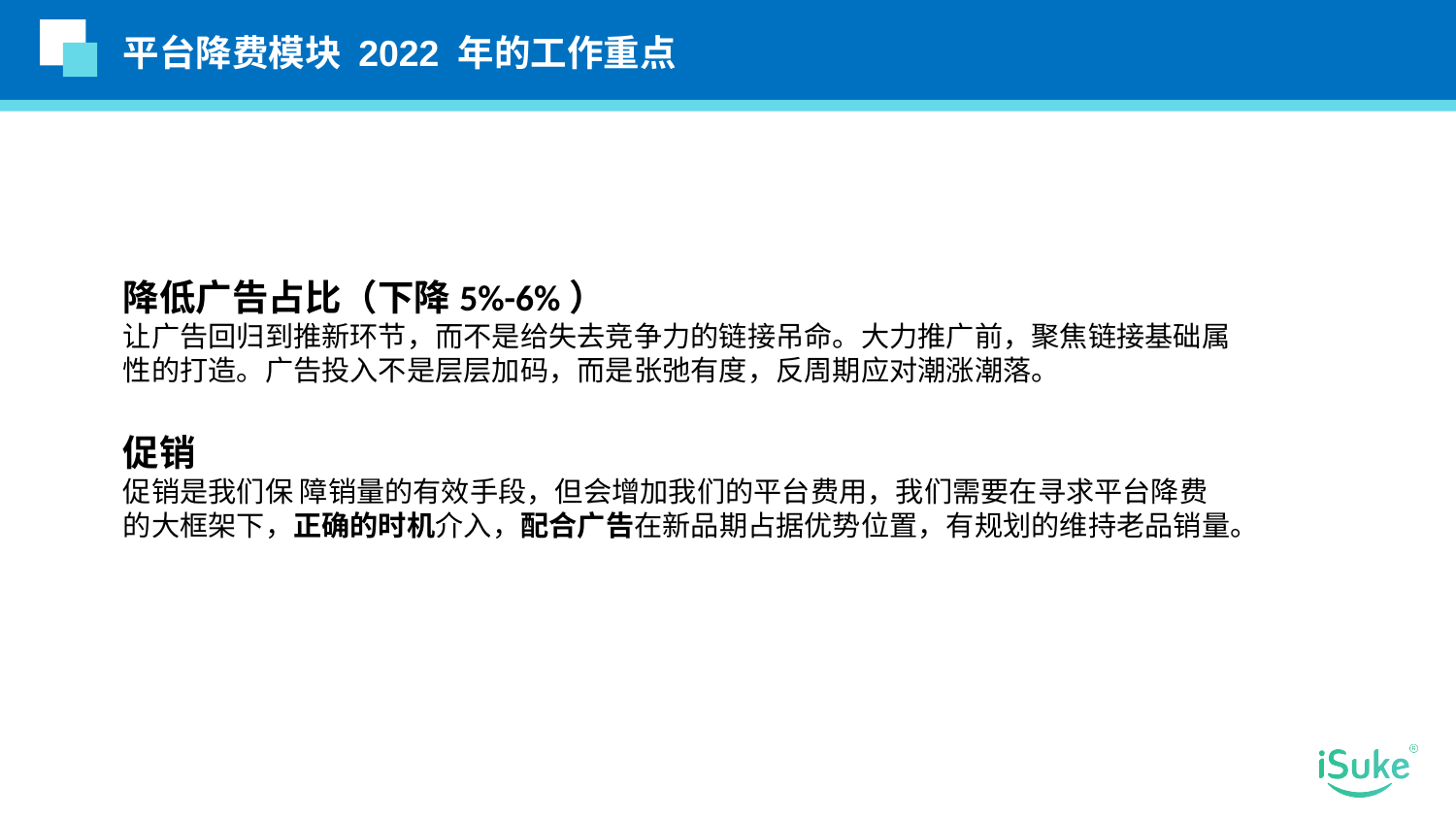

平台降费模块 2022 年的工作重点

降低广告占比（下降5%-6%）
让广告回归到推新环节，而不是给失去竞争力的链接吊命。大力推广前，聚焦链接基础属性的打造。广告投入不是层层加码，而是张弛有度，反周期应对潮涨潮落。

促销
促销是我们保 障销量的有效手段，但会增加我们的平台费用，我们需要在寻求平台降费的大框架下，正确的时机介入，配合广告在新品期占据优势位置，有规划的维持老品销量。